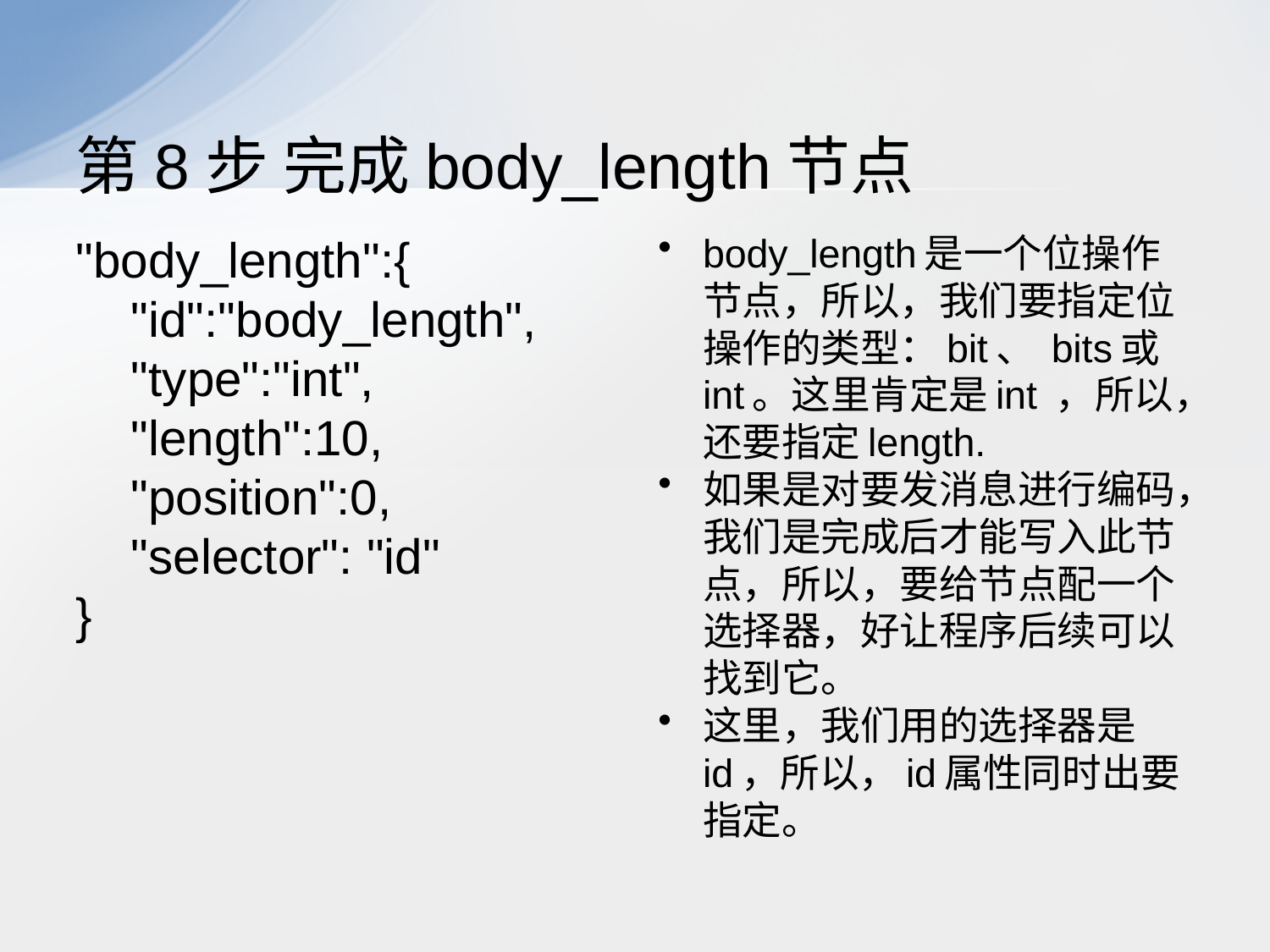

# 第8步 完成body_length节点
"body_length":{
    "id":"body_length",
    "type":"int",
    "length":10,
    "position":0,
    "selector": "id"
}
body_length是一个位操作节点，所以，我们要指定位操作的类型：bit、 bits或int。这里肯定是int ，所以，还要指定length.
如果是对要发消息进行编码，我们是完成后才能写入此节点，所以，要给节点配一个选择器，好让程序后续可以找到它。
这里，我们用的选择器是id，所以，id属性同时出要指定。